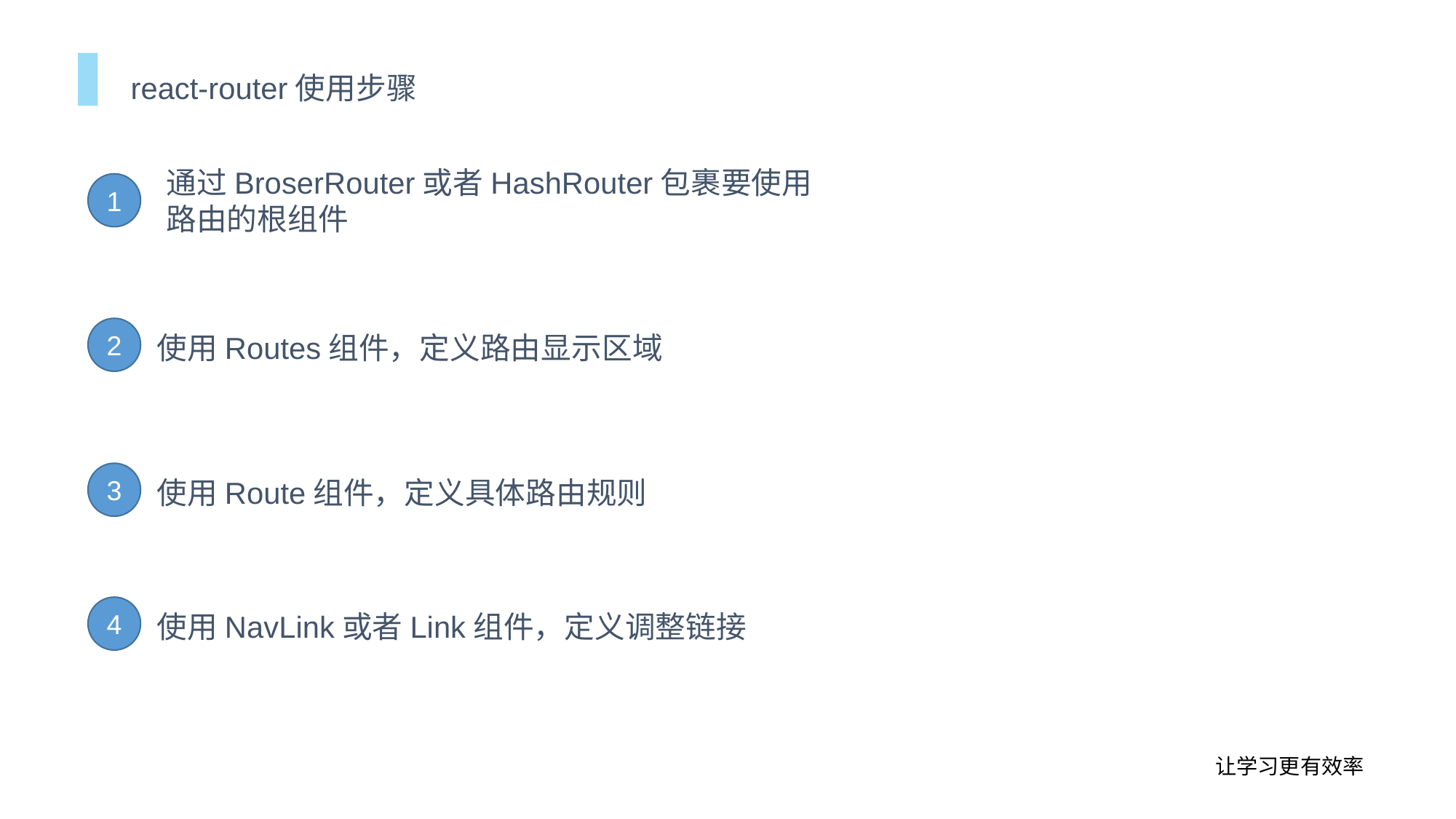

react-router使用步骤

通过BroserRouter或者HashRouter包裹要使用路由的根组件
1
2
使用Routes组件，定义路由显示区域
3
使用Route组件，定义具体路由规则
4
使用NavLink或者Link组件，定义调整链接